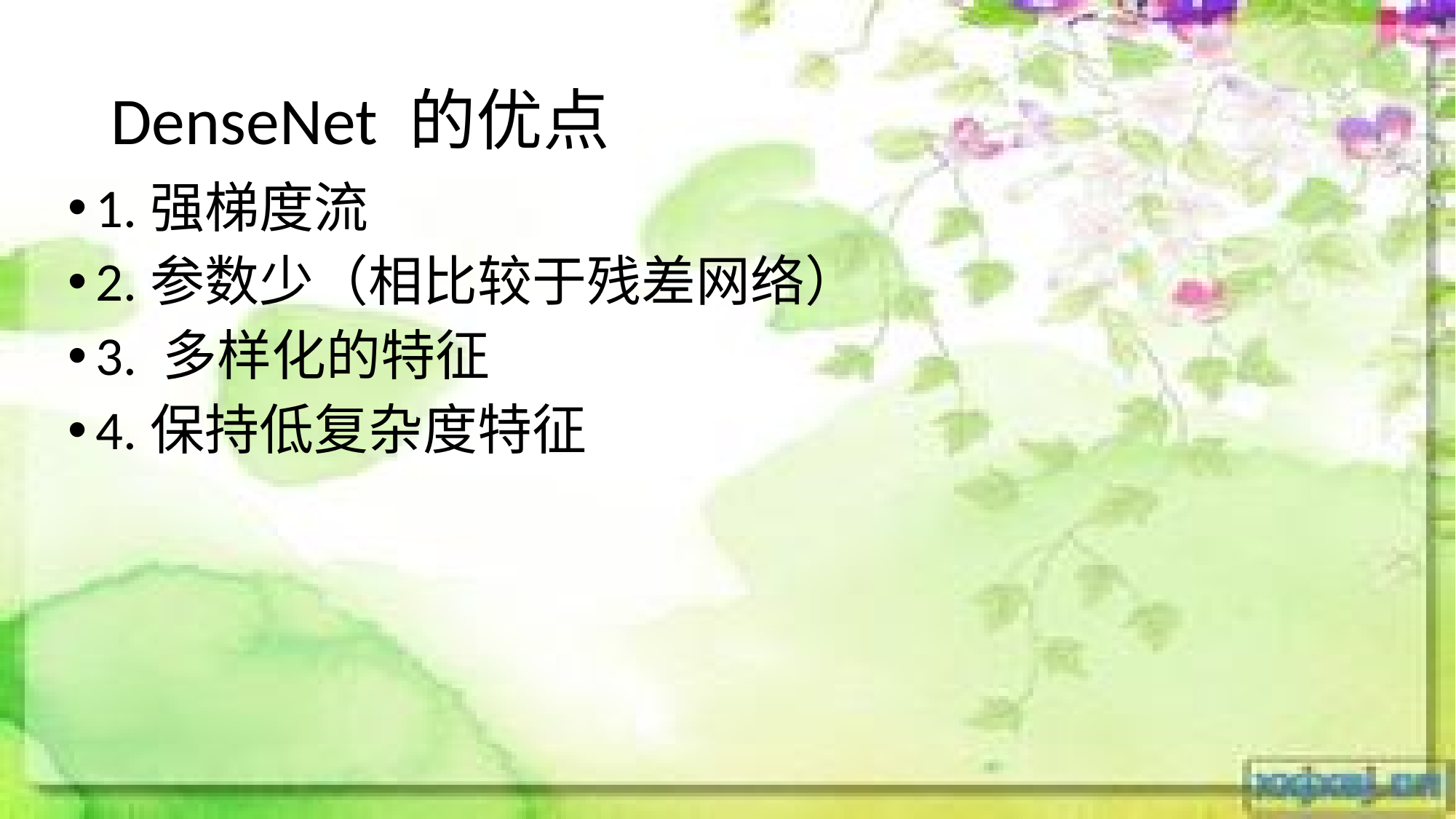

# DenseNet 的优点
1.强梯度流
2.参数少（相比较于残差网络）
3. 多样化的特征
4.保持低复杂度特征